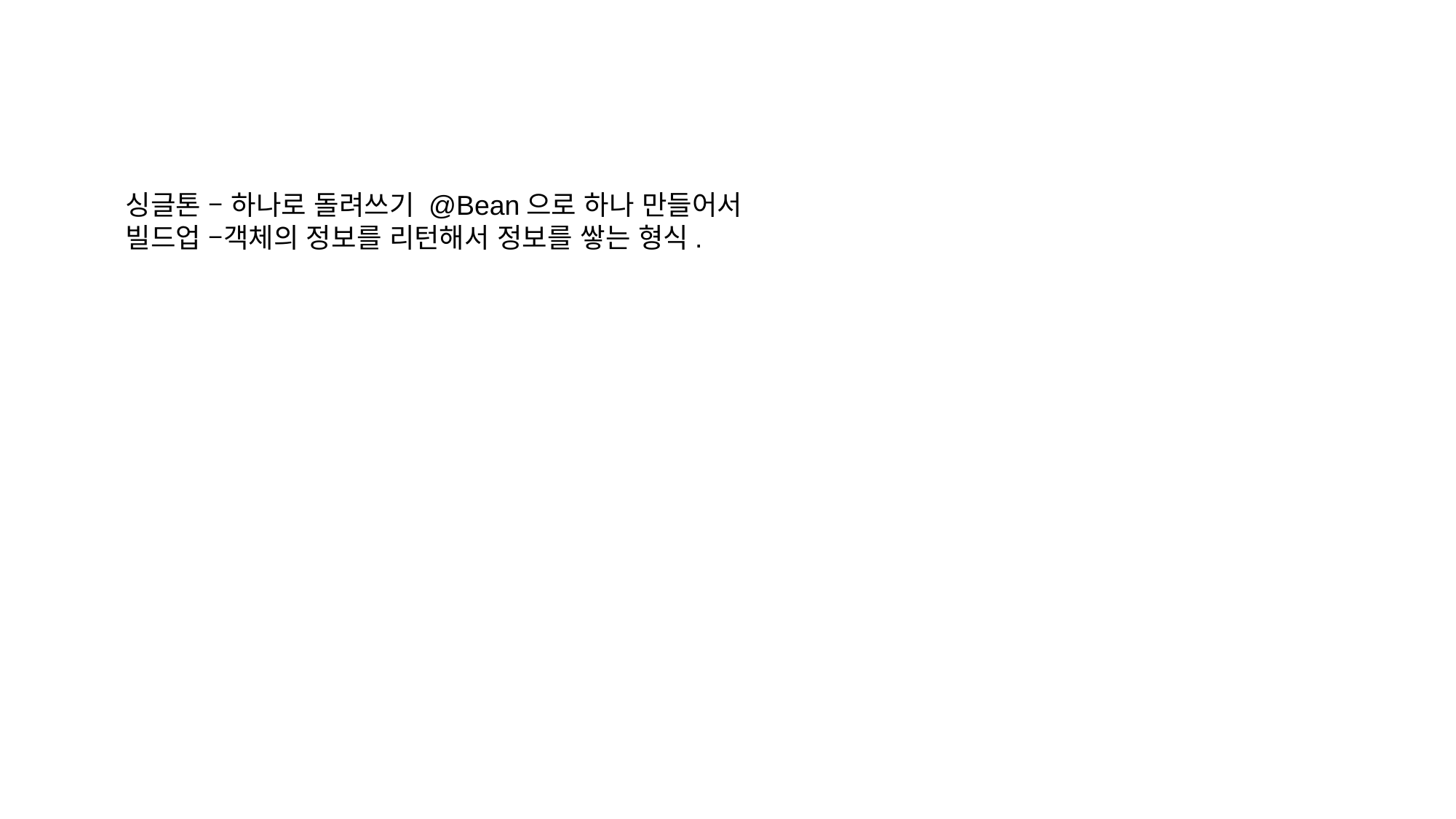

싱글톤 – 하나로 돌려쓰기 @Bean으로 하나 만들어서
빌드업 –객체의 정보를 리턴해서 정보를 쌓는 형식.